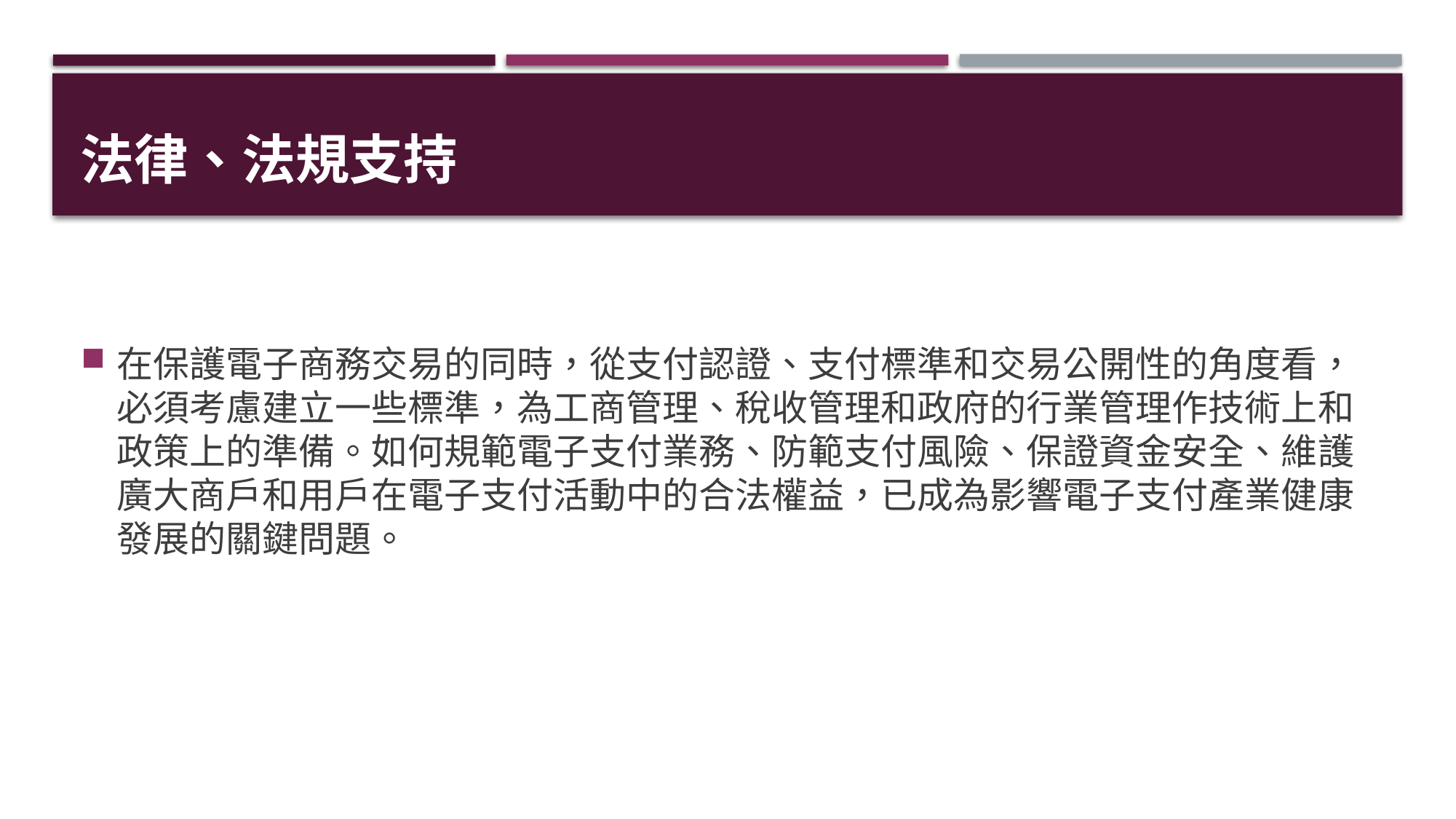

# 法律、法規支持
在保護電子商務交易的同時，從支付認證、支付標準和交易公開性的角度看，必須考慮建立一些標準，為工商管理、稅收管理和政府的行業管理作技術上和政策上的準備。如何規範電子支付業務、防範支付風險、保證資金安全、維護廣大商戶和用戶在電子支付活動中的合法權益，已成為影響電子支付產業健康發展的關鍵問題。